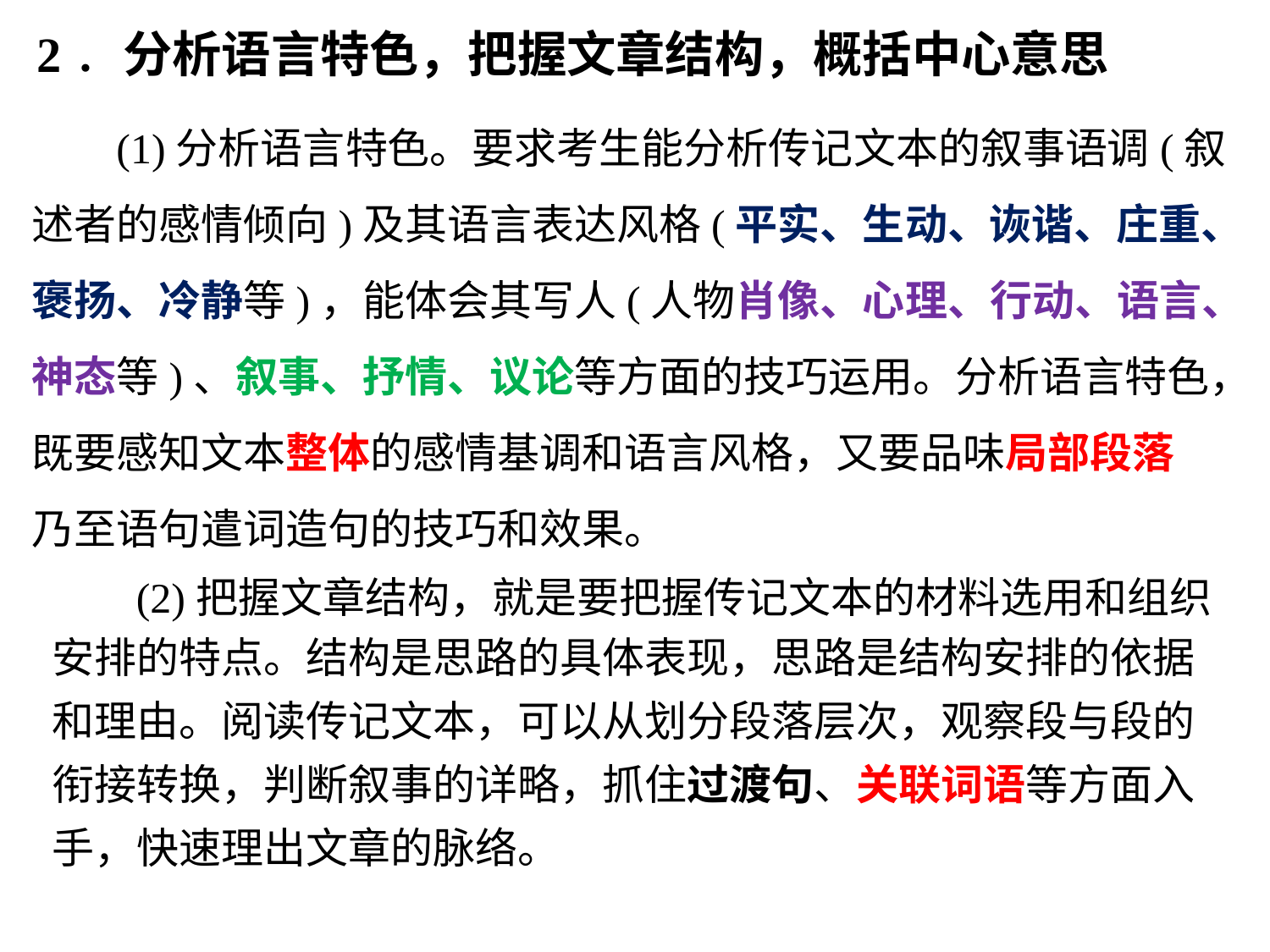

2．分析语言特色，把握文章结构，概括中心意思
	(1)分析语言特色。要求考生能分析传记文本的叙事语调(叙
述者的感情倾向)及其语言表达风格(平实、生动、诙谐、庄重、
褒扬、冷静等)，能体会其写人(人物肖像、心理、行动、语言、
神态等)、叙事、抒情、议论等方面的技巧运用。分析语言特色，
既要感知文本整体的感情基调和语言风格，又要品味局部段落
乃至语句遣词造句的技巧和效果。
	(2)把握文章结构，就是要把握传记文本的材料选用和组织
安排的特点。结构是思路的具体表现，思路是结构安排的依据

和理由。阅读传记文本，可以从划分段落层次，观察段与段的

衔接转换，判断叙事的详略，抓住过渡句、关联词语等方面入

手，快速理出文章的脉络。